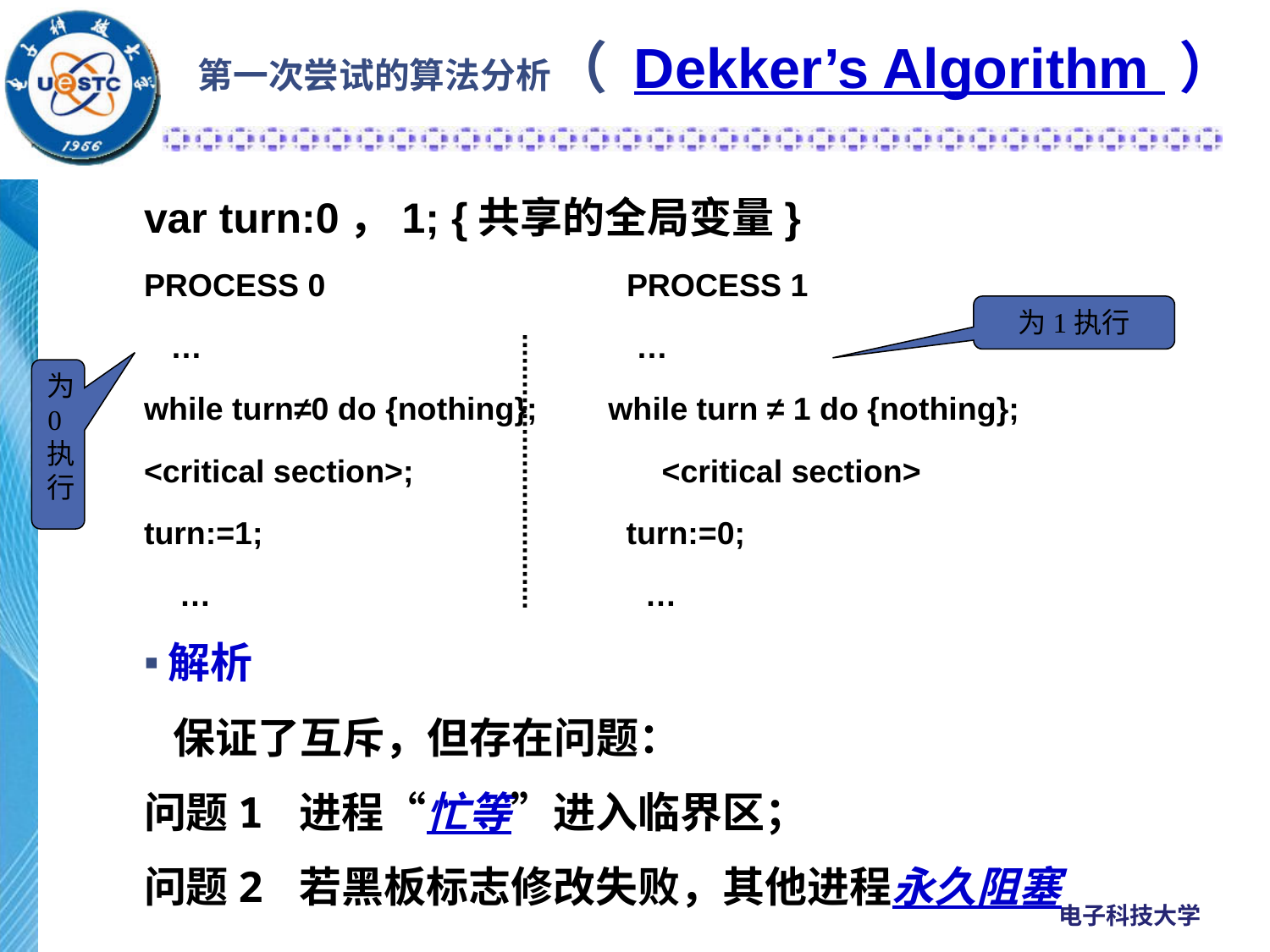

# 第一次尝试的算法分析（ Dekker’s Algorithm ）
var turn:0，1; {共享的全局变量}
PROCESS 0                                  PROCESS 1
   …                                                 …
while turn≠0 do {nothing};        while turn ≠ 1 do {nothing};
<critical section>;                            <critical section>
turn:=1;                                         turn:=0;
    …                                                 …
解析
  保证了互斥，但存在问题：
问题1 进程“忙等”进入临界区；
问题2 若黑板标志修改失败，其他进程永久阻塞
为1执行

为0执行